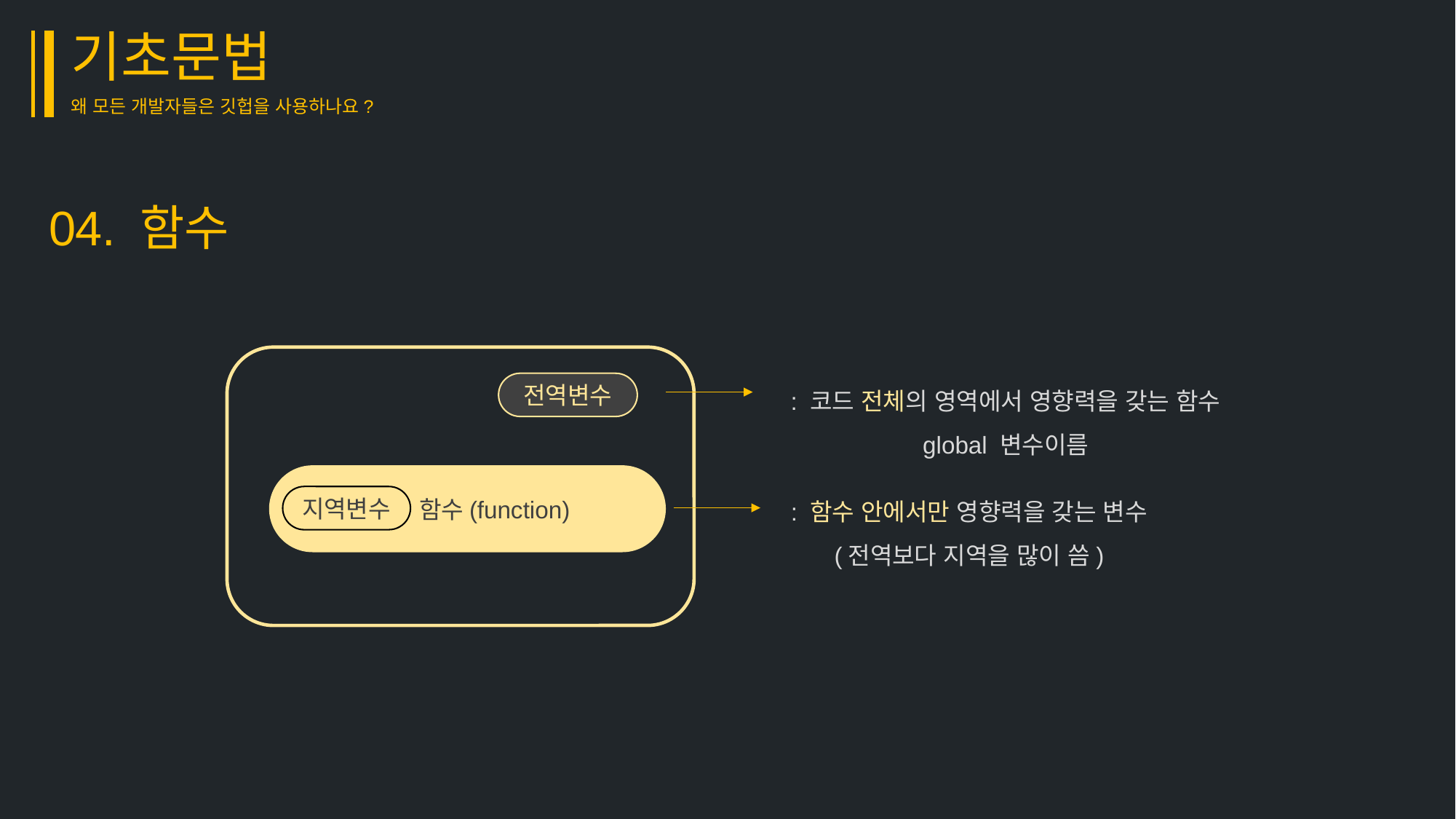

기초문법

왜 모든 개발자들은 깃헙을 사용하나요?
04. 함수

: 코드 전체의 영역에서 영향력을 갖는 함수
global 변수이름
전역변수
함수(function)
: 함수 안에서만 영향력을 갖는 변수
(전역보다 지역을 많이 씀)
지역변수